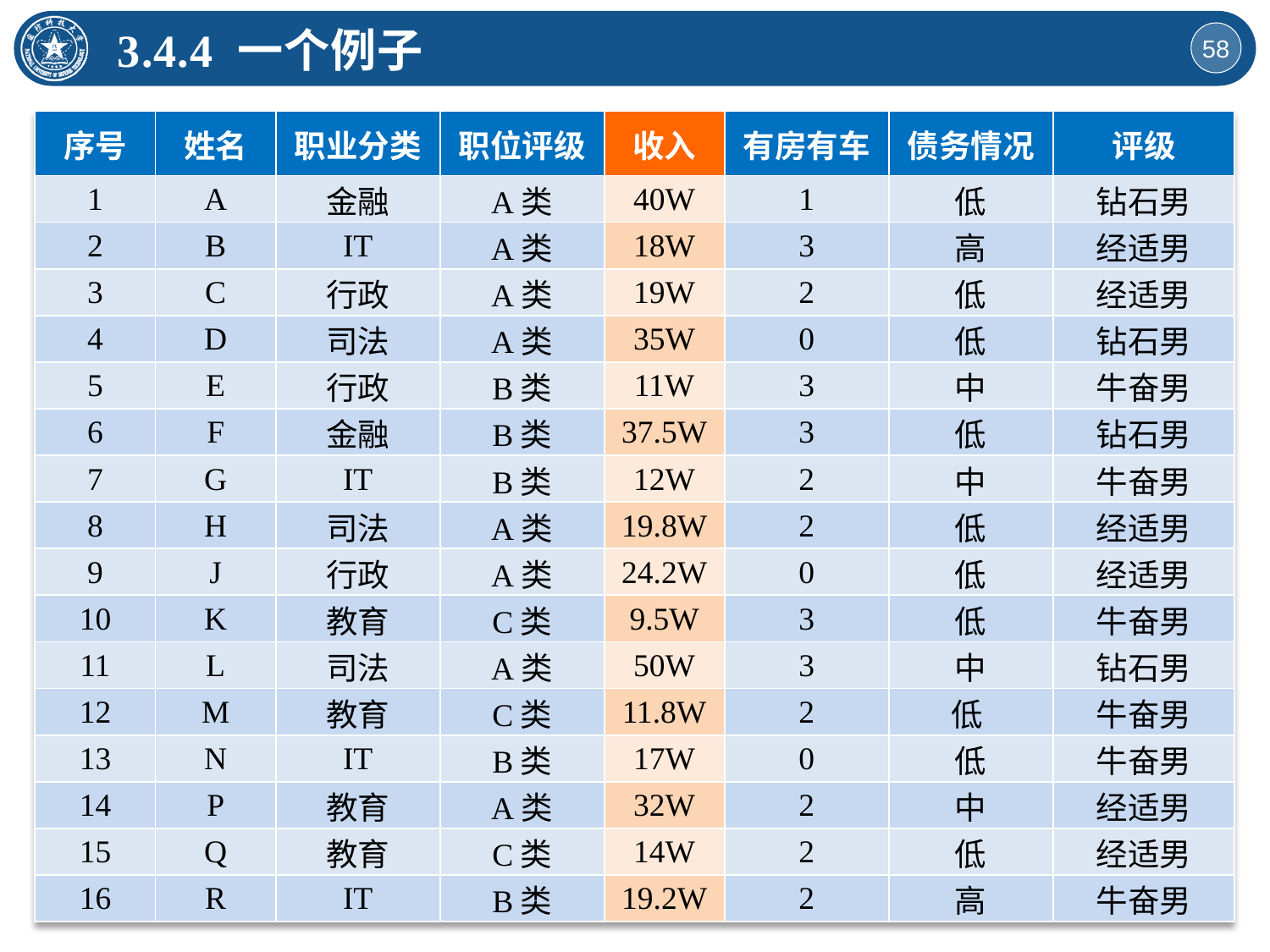

3.4.4 一个例子
| 序号 | 姓名 | 职业分类 | 职位评级 | 收入 | 有房有车 | 债务情况 | 评级 |
| --- | --- | --- | --- | --- | --- | --- | --- |
| 1 | A | 金融 | A类 | 40W | 1 | 低 | 钻石男 |
| 2 | B | IT | A类 | 18W | 3 | 高 | 经适男 |
| 3 | C | 行政 | A类 | 19W | 2 | 低 | 经适男 |
| 4 | D | 司法 | A类 | 35W | 0 | 低 | 钻石男 |
| 5 | E | 行政 | B类 | 11W | 3 | 中 | 牛奋男 |
| 6 | F | 金融 | B类 | 37.5W | 3 | 低 | 钻石男 |
| 7 | G | IT | B类 | 12W | 2 | 中 | 牛奋男 |
| 8 | H | 司法 | A类 | 19.8W | 2 | 低 | 经适男 |
| 9 | J | 行政 | A类 | 24.2W | 0 | 低 | 经适男 |
| 10 | K | 教育 | C类 | 9.5W | 3 | 低 | 牛奋男 |
| 11 | L | 司法 | A类 | 50W | 3 | 中 | 钻石男 |
| 12 | M | 教育 | C类 | 11.8W | 2 | 低 | 牛奋男 |
| 13 | N | IT | B类 | 17W | 0 | 低 | 牛奋男 |
| 14 | P | 教育 | A类 | 32W | 2 | 中 | 经适男 |
| 15 | Q | 教育 | C类 | 14W | 2 | 低 | 经适男 |
| 16 | R | IT | B类 | 19.2W | 2 | 高 | 牛奋男 |